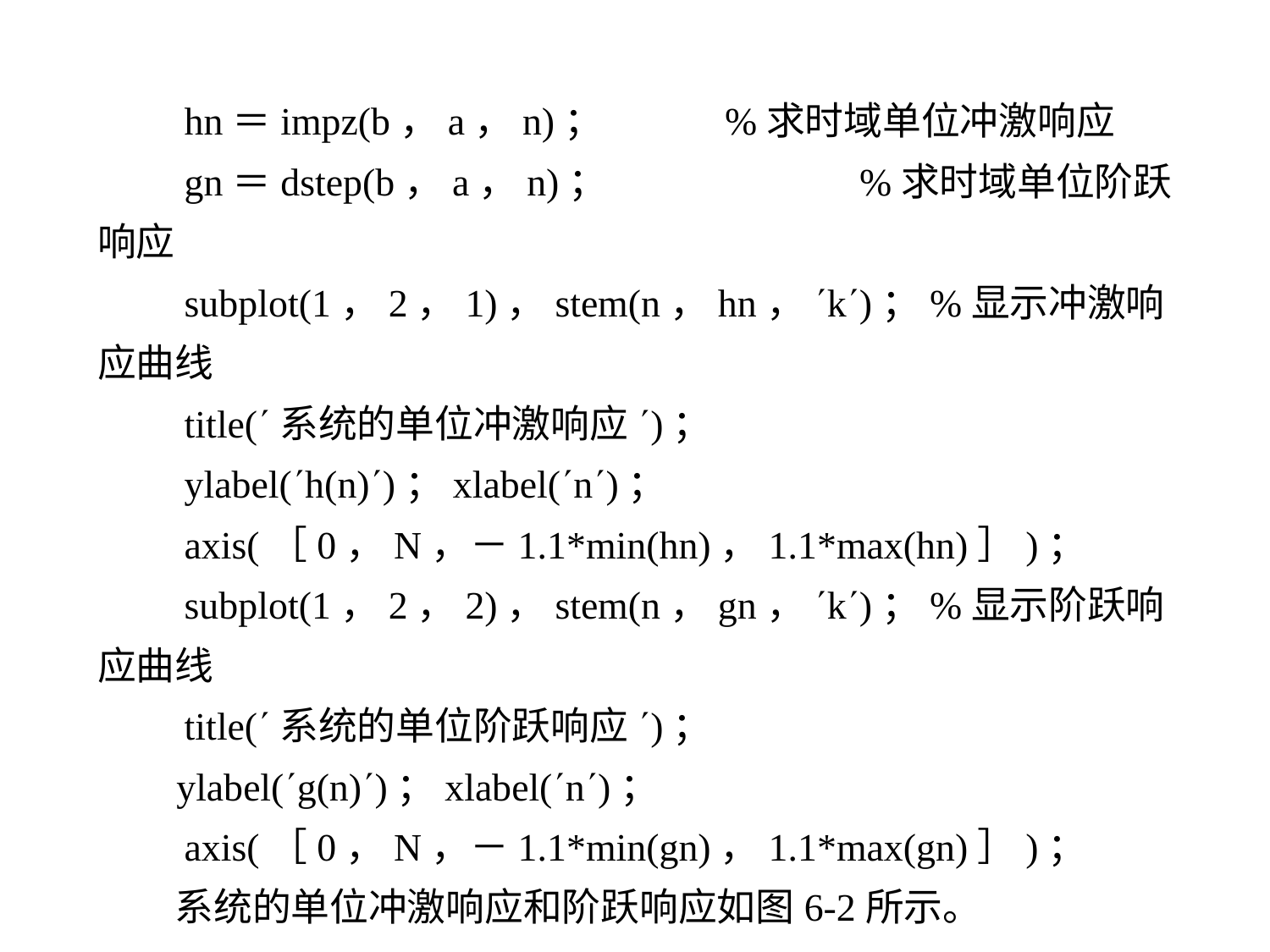

# hn＝impz(b，a，n)；             %求时域单位冲激响应 　　gn＝dstep(b，a，n)；		%求时域单位阶跃响应 　　subplot(1，2，1)，stem(n，hn，′k′)；%显示冲激响应曲线 　　title(′系统的单位冲激响应′)； 　　ylabel(′h(n)′)；xlabel(′n′)； 　　axis(［0，N，－1.1*min(hn)，1.1*max(hn)］)； 　　subplot(1，2，2)，stem(n，gn，′k′)；%显示阶跃响应曲线 　　title(′系统的单位阶跃响应′)； ylabel(′g(n)′)；xlabel(′n′)； 　　axis(［0，N，－1.1*min(gn)，1.1*max(gn)］)； 　　系统的单位冲激响应和阶跃响应如图6-2所示。